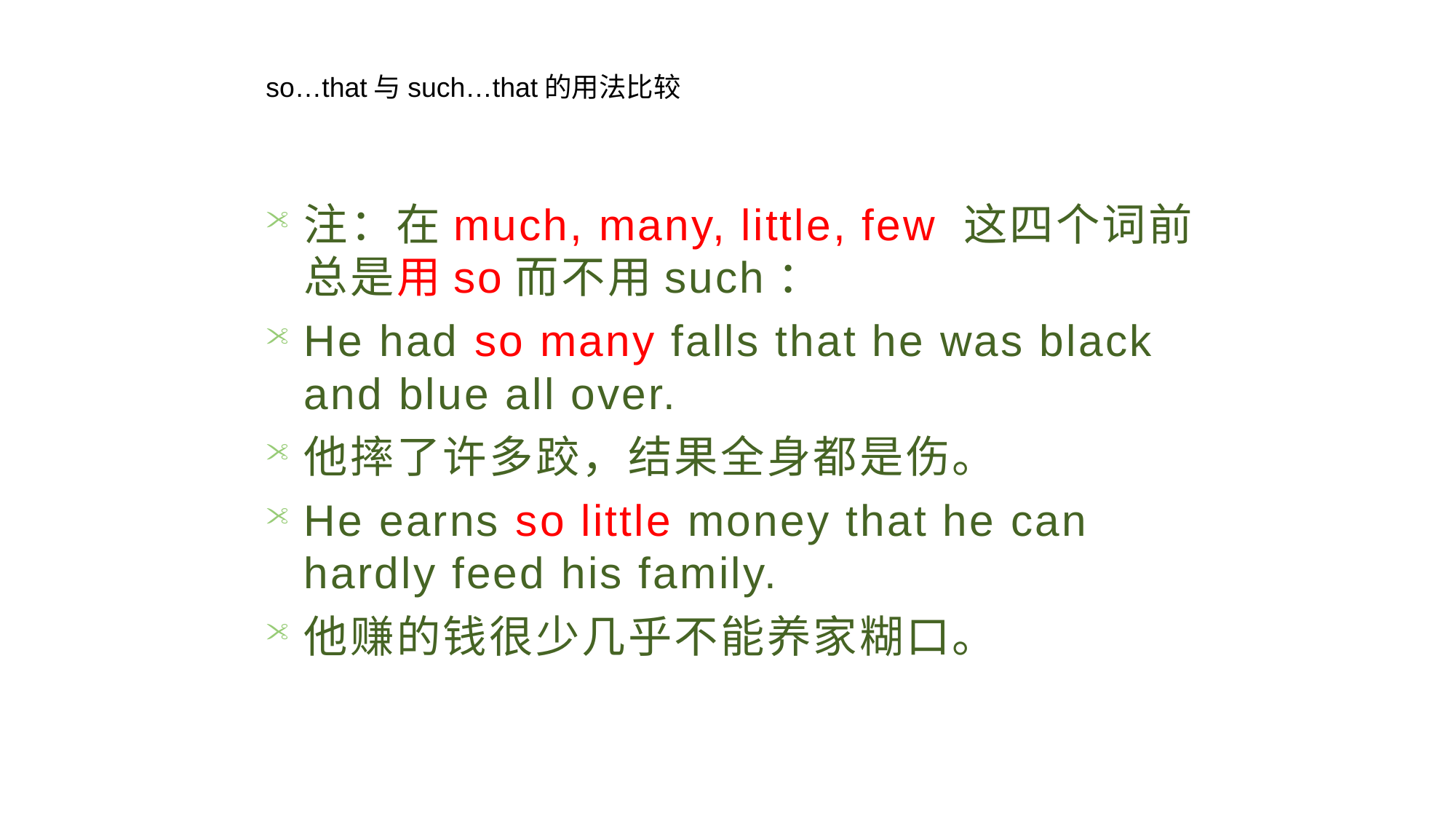

so…that与such…that的用法比较
注：在much, many, little, few 这四个词前总是用so而不用such：
He had so many falls that he was black and blue all over.
他摔了许多跤，结果全身都是伤。
He earns so little money that he can hardly feed his family.
他赚的钱很少几乎不能养家糊口。